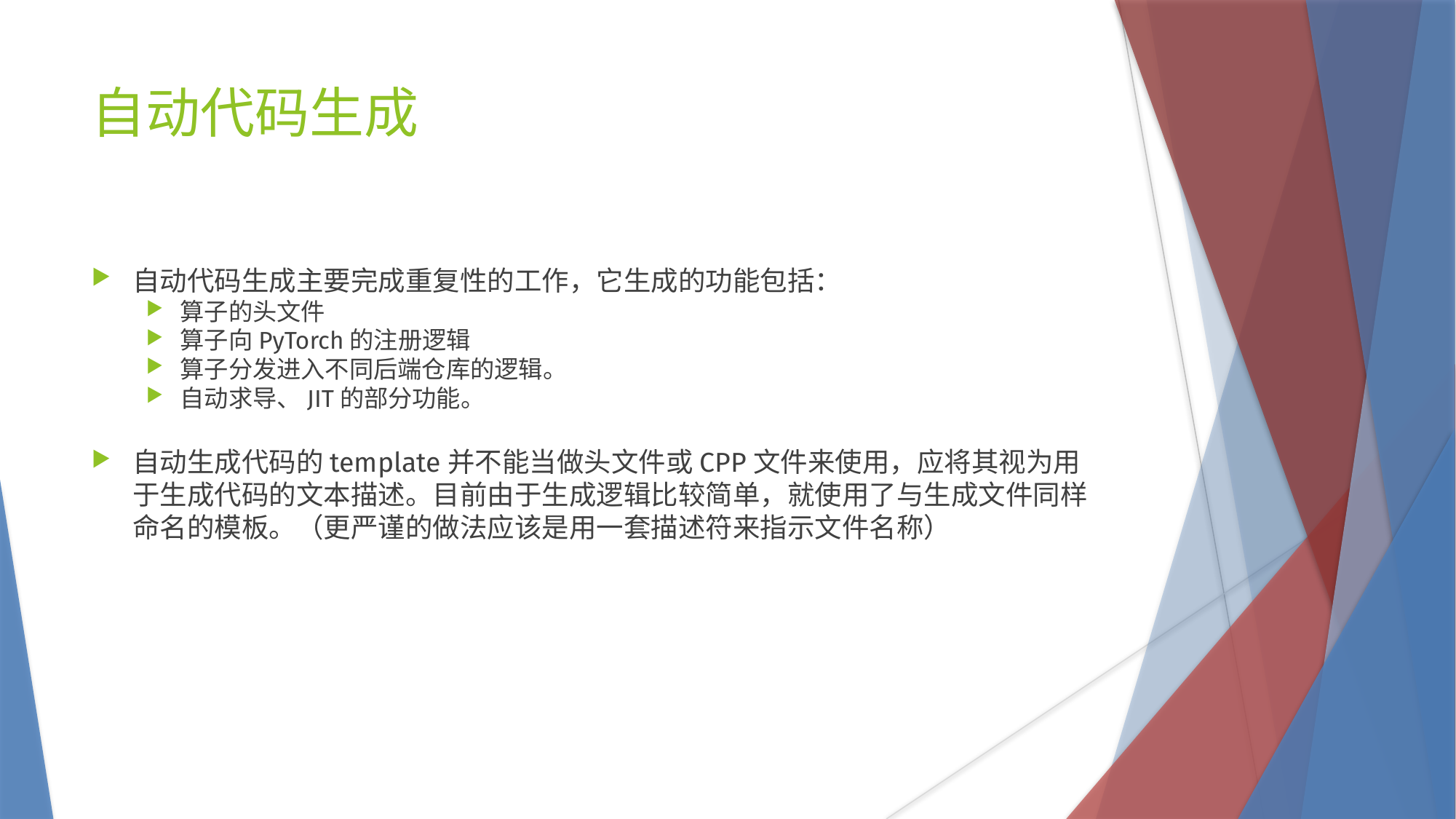

自动代码生成
自动代码生成主要完成重复性的工作，它生成的功能包括：
算子的头文件
算子向PyTorch的注册逻辑
算子分发进入不同后端仓库的逻辑。
自动求导、JIT的部分功能。

自动生成代码的template并不能当做头文件或CPP文件来使用，应将其视为用于生成代码的文本描述。目前由于生成逻辑比较简单，就使用了与生成文件同样命名的模板。（更严谨的做法应该是用一套描述符来指示文件名称）